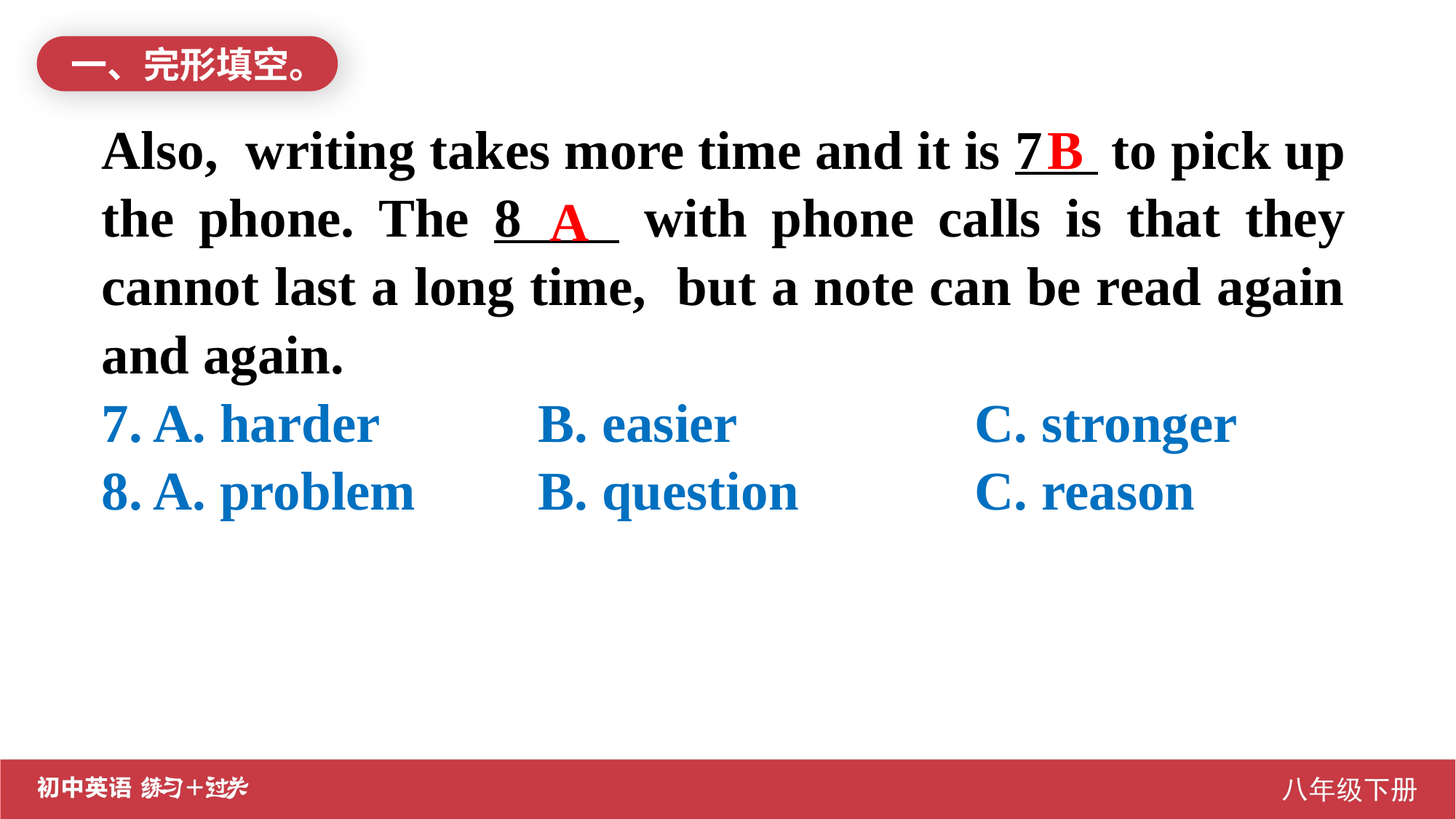

一、完形填空。
B
Also,  writing takes more time and it is 7     to pick up the phone. The 8     with phone calls is that they cannot last a long time,  but a note can be read again and again.
7. A. harder		B. easier			C. stronger
8. A. problem		B. question		C. reason

A